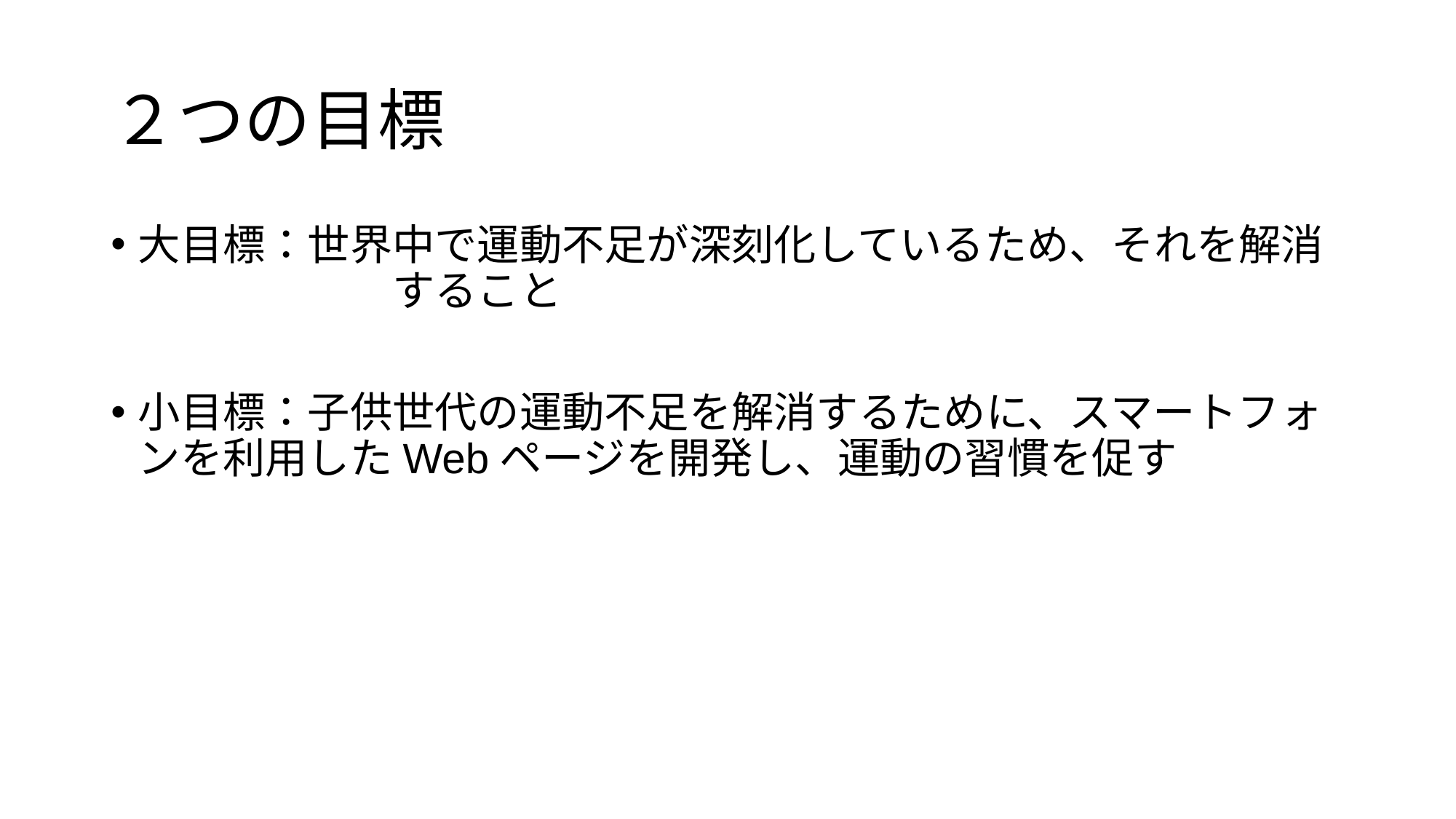

# ２つの目標
大目標：世界中で運動不足が深刻化しているため、それを解消　　　　　　すること

小目標：子供世代の運動不足を解消するために、スマートフォンを利用したWebページを開発し、運動の習慣を促す